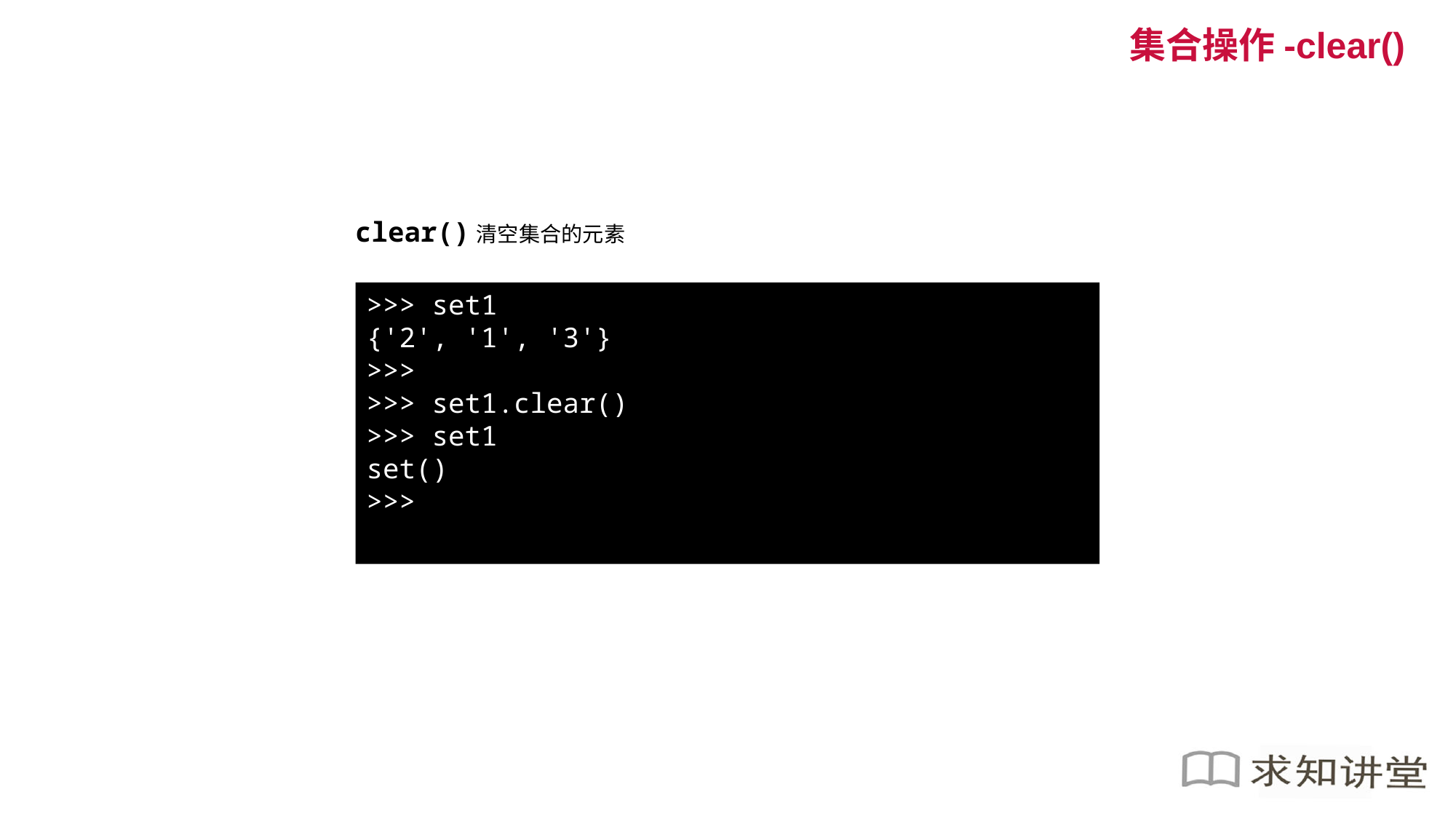

集合操作-clear()
clear()清空集合的元素
>>> set1
{'2', '1', '3'}
>>>
>>> set1.clear()
>>> set1
set()
>>>